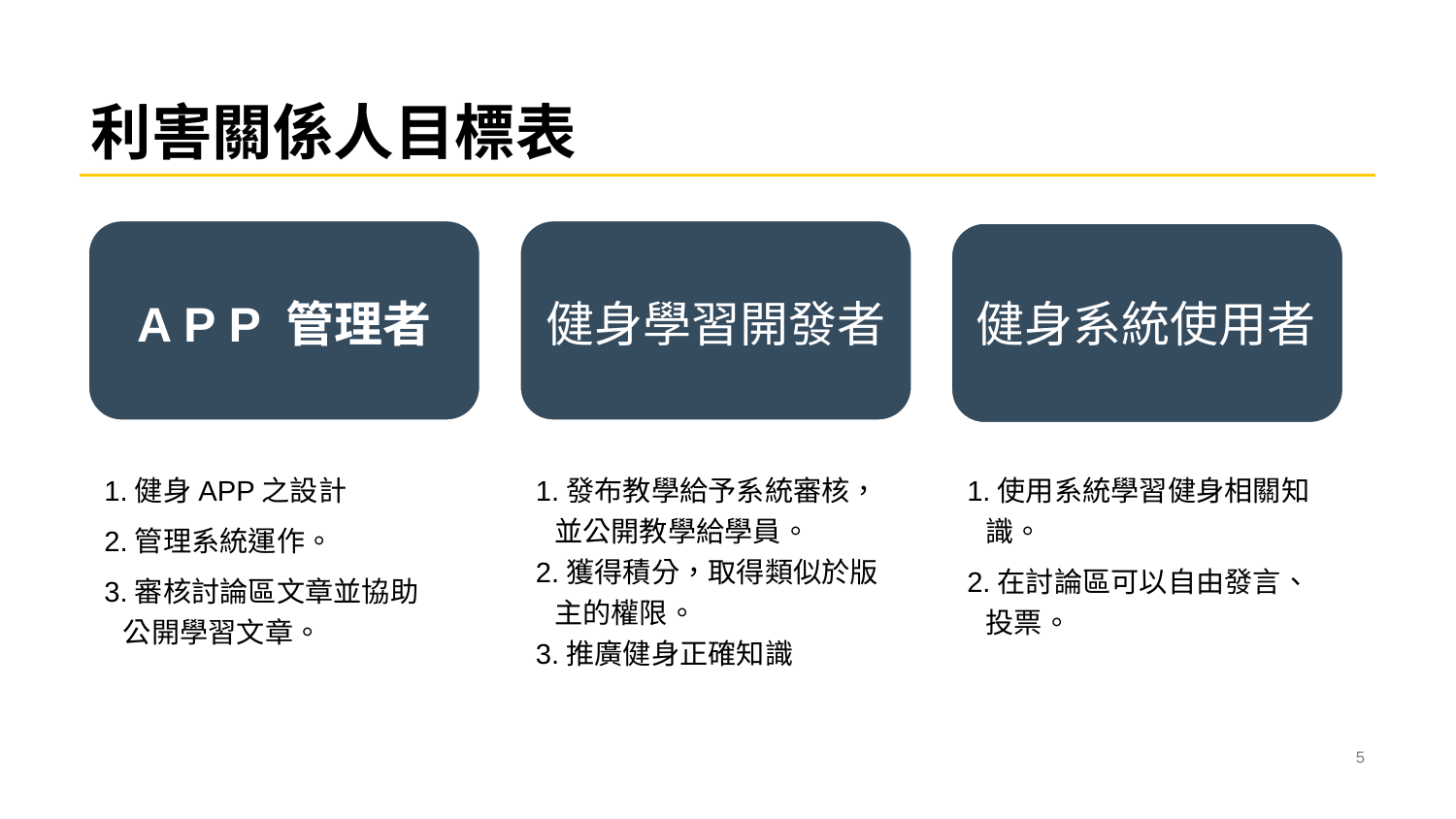

# 利害關係人目標表
1.健身APP之設計
2.管理系統運作。
3.審核討論區文章並協助
   公開學習文章。

1.發布教學給予系統審核，
   並公開教學給學員。
2.獲得積分，取得類似於版
   主的權限。
3.推廣健身正確知識
1.使用系統學習健身相關知
   識。
2.在討論區可以自由發言、
   投票。
A P P 管理者
健身學習開發者
健身系統使用者
5